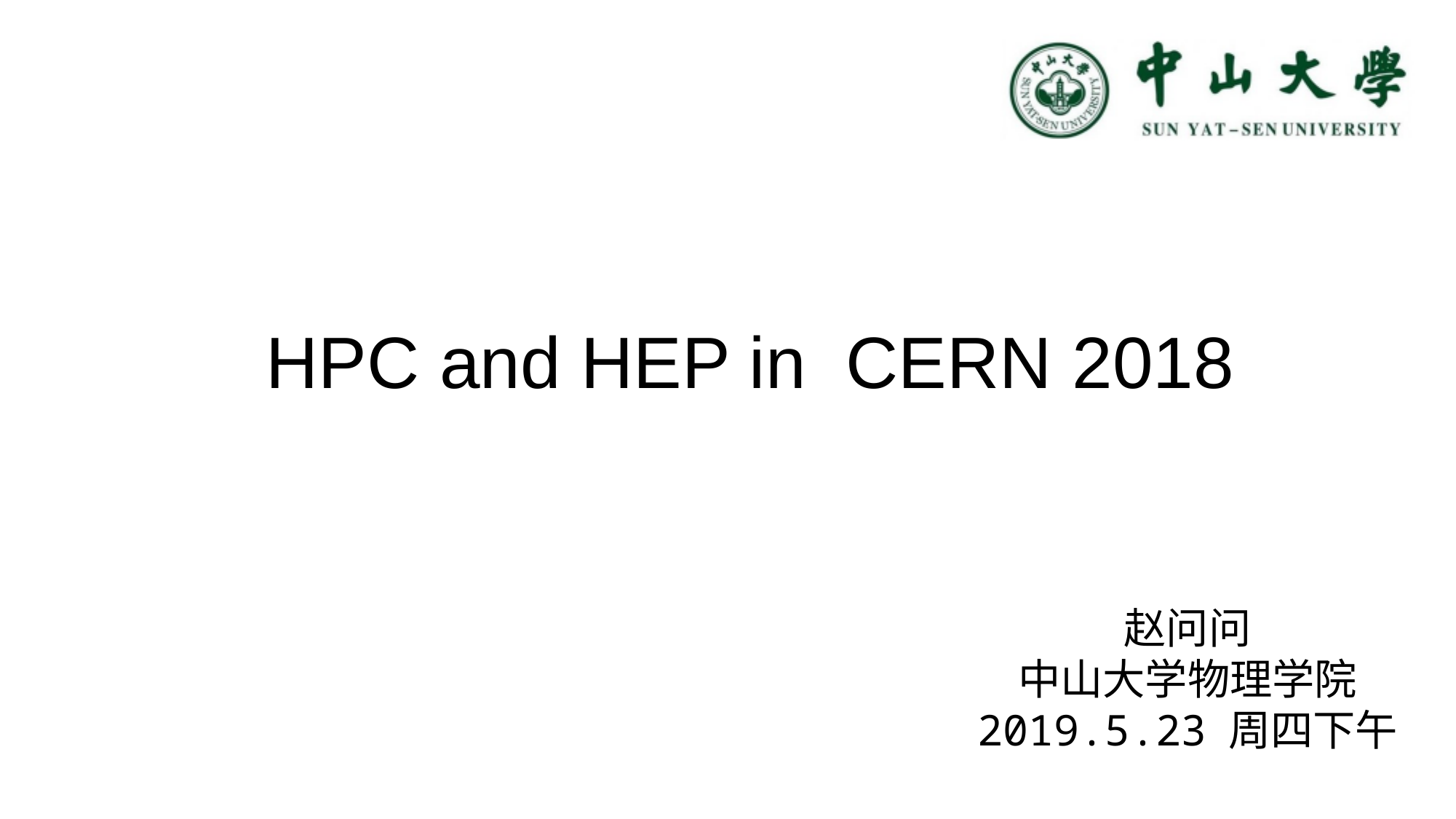

HPC and HEP in  CERN 2018
赵问问
中山大学物理学院
2019.5.23 周四下午